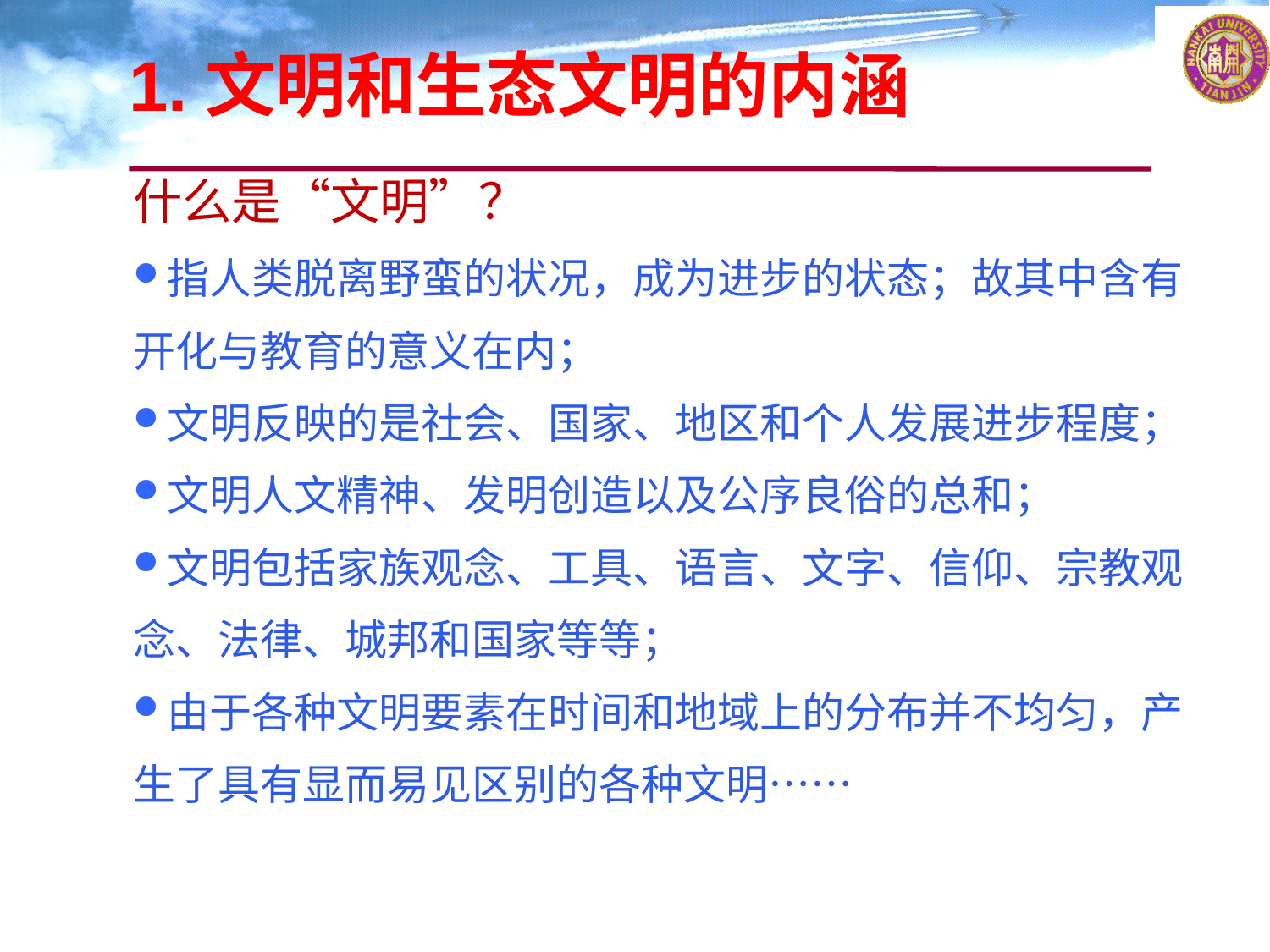

1.文明和生态文明的内涵
什么是“文明”？
指人类脱离野蛮的状况，成为进步的状态；故其中含有开化与教育的意义在内；
文明反映的是社会、国家、地区和个人发展进步程度；
文明人文精神、发明创造以及公序良俗的总和；
文明包括家族观念、工具、语言、文字、信仰、宗教观念、法律、城邦和国家等等；
由于各种文明要素在时间和地域上的分布并不均匀，产生了具有显而易见区别的各种文明……